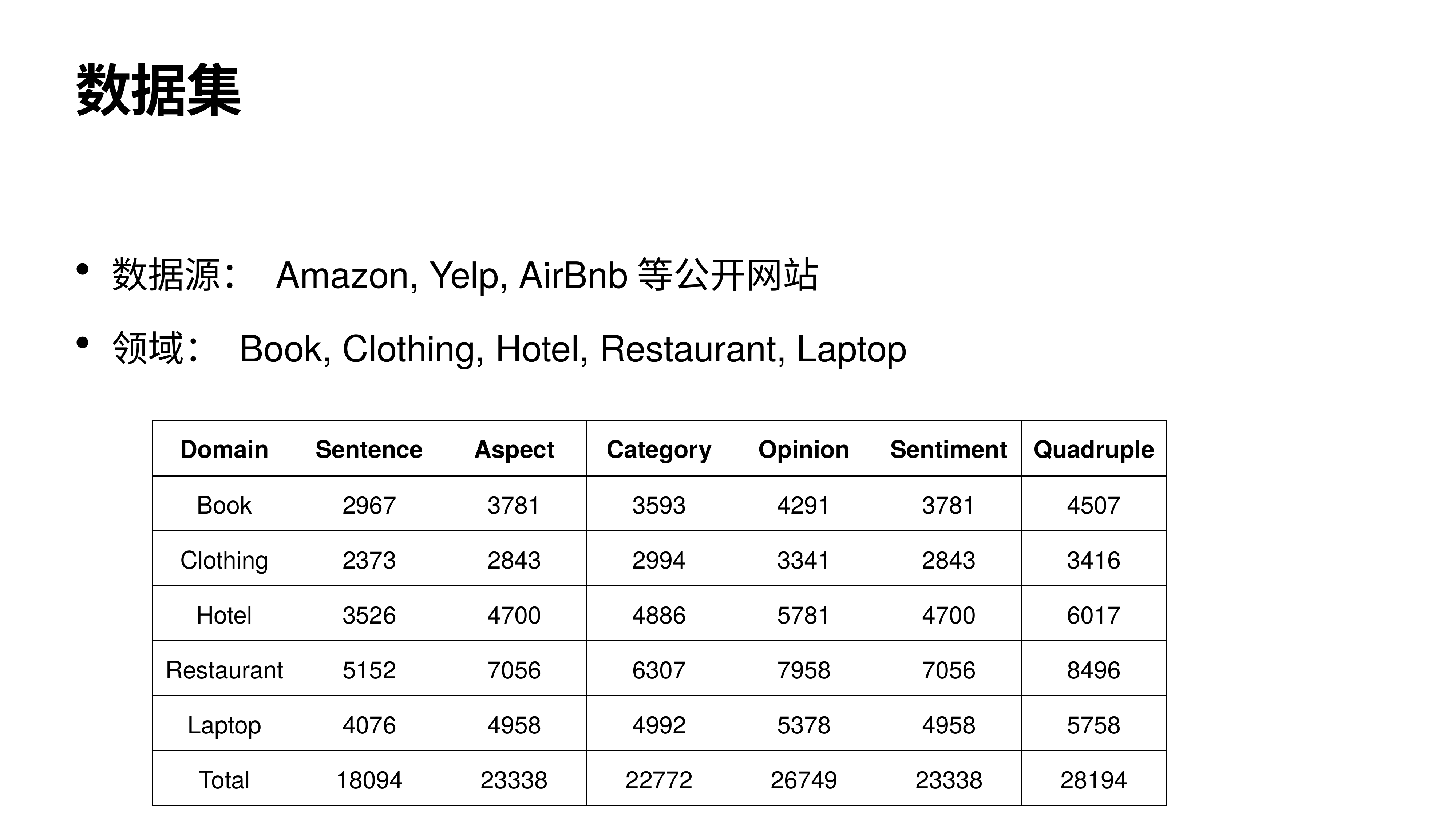

# 数据集

数据源： Amazon, Yelp, AirBnb等公开网站
领域： Book, Clothing, Hotel, Restaurant, Laptop
| Domain | Sentence | Aspect | Category | Opinion | Sentiment | Quadruple |
| --- | --- | --- | --- | --- | --- | --- |
| Book | 2967 | 3781 | 3593 | 4291 | 3781 | 4507 |
| Clothing | 2373 | 2843 | 2994 | 3341 | 2843 | 3416 |
| Hotel | 3526 | 4700 | 4886 | 5781 | 4700 | 6017 |
| Restaurant | 5152 | 7056 | 6307 | 7958 | 7056 | 8496 |
| Laptop | 4076 | 4958 | 4992 | 5378 | 4958 | 5758 |
| Total | 18094 | 23338 | 22772 | 26749 | 23338 | 28194 |